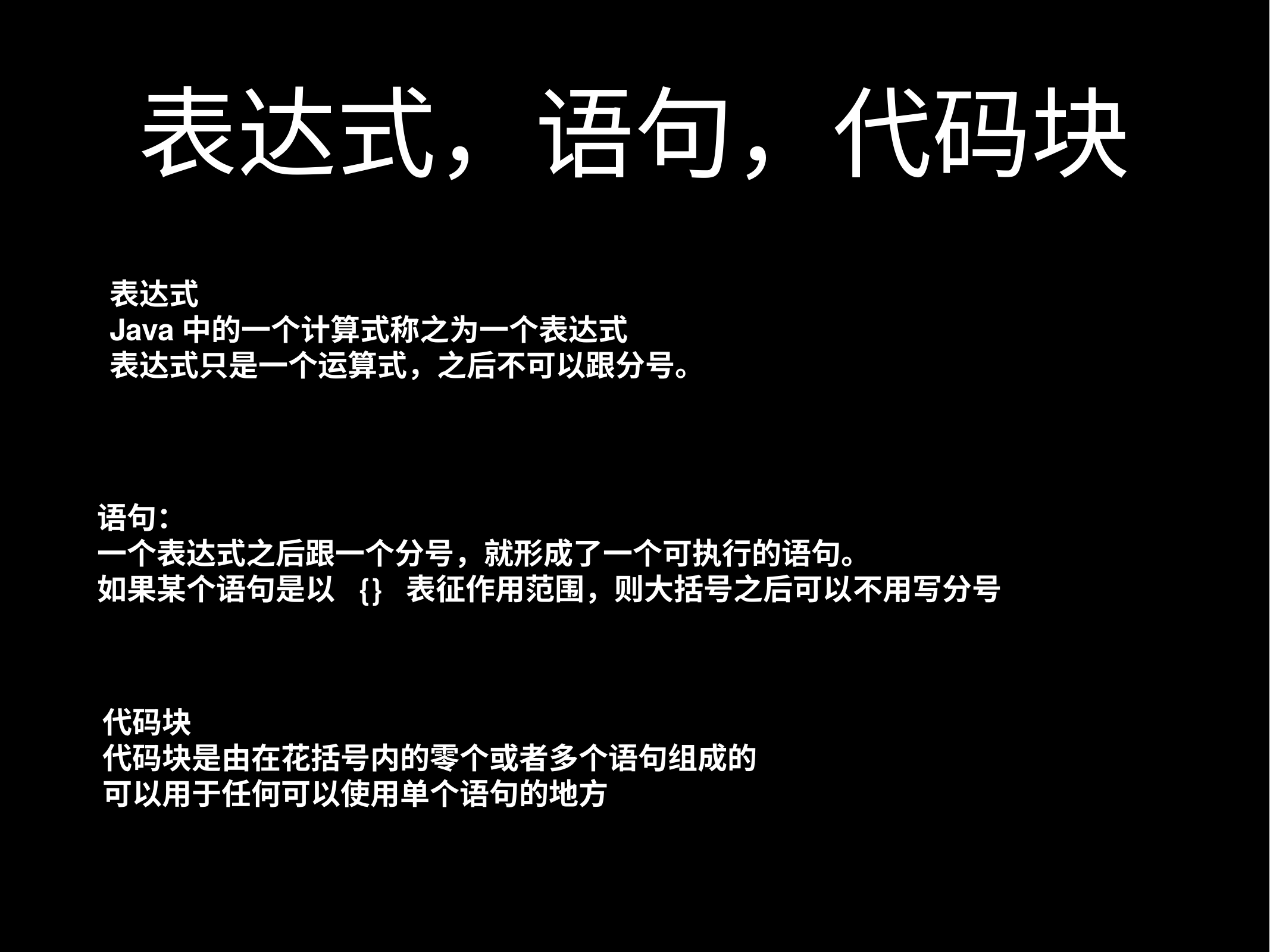

# 表达式，语句，代码块
表达式
Java中的一个计算式称之为一个表达式
表达式只是一个运算式，之后不可以跟分号。
语句：
一个表达式之后跟一个分号，就形成了一个可执行的语句。
如果某个语句是以  {}  表征作用范围，则大括号之后可以不用写分号
代码块
代码块是由在花括号内的零个或者多个语句组成的
可以用于任何可以使用单个语句的地方